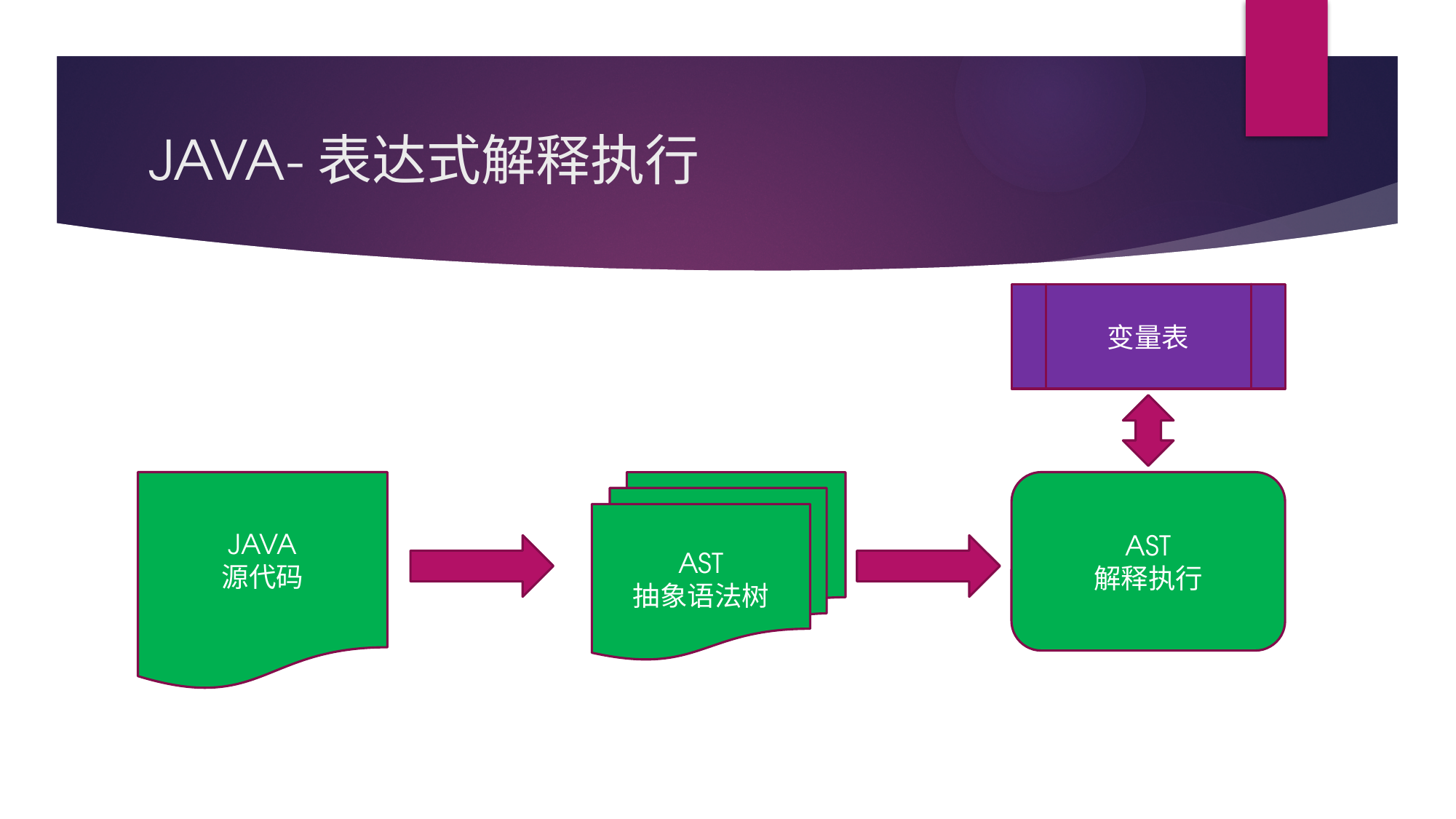

# JAVA-表达式解释执行
变量表

JAVA
源代码
AST
抽象语法树
AST
解释执行